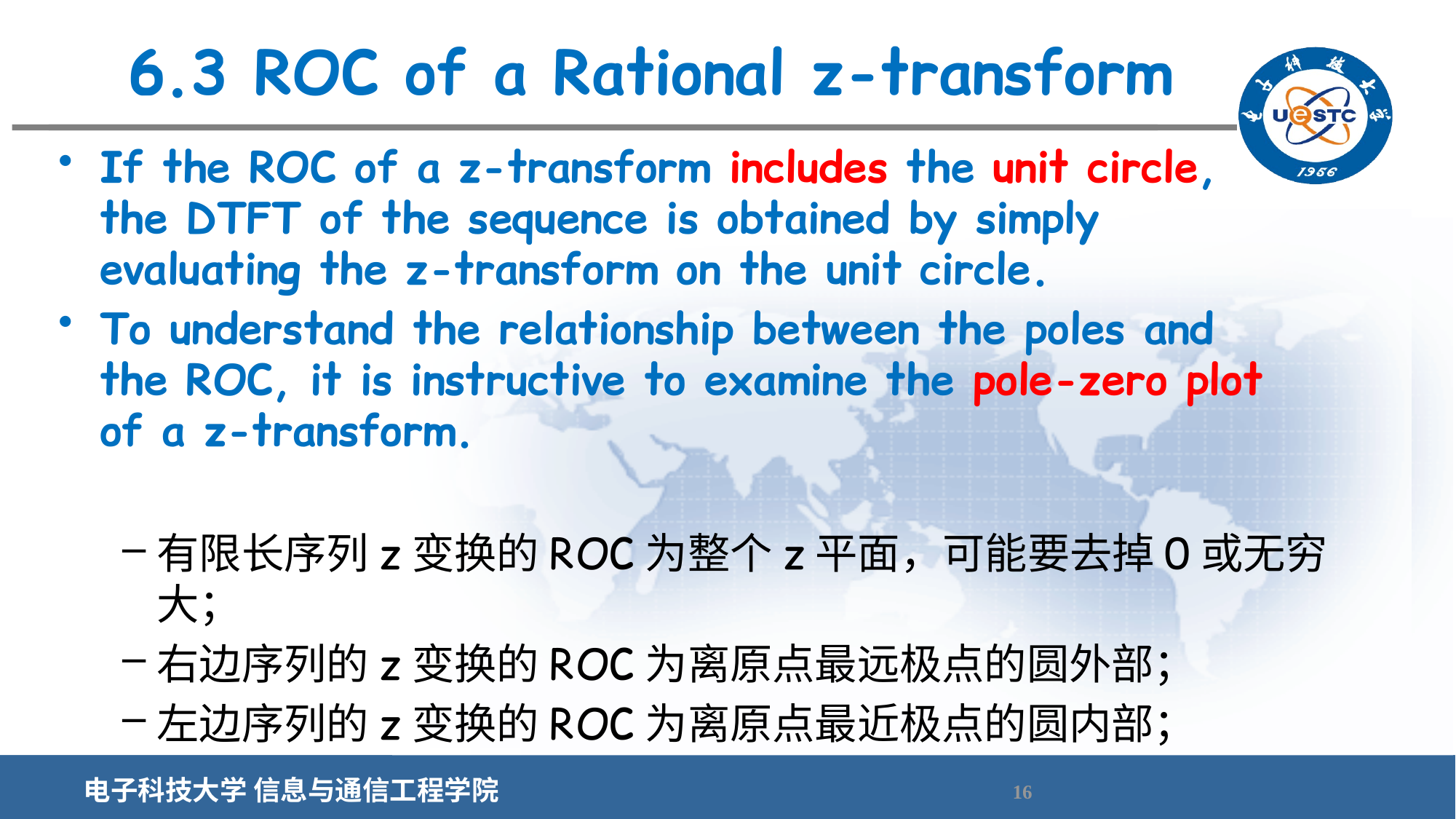

# 6.3 ROC of a Rational z-transform
If the ROC of a z-transform includes the unit circle, the DTFT of the sequence is obtained by simply evaluating the z-transform on the unit circle.
To understand the relationship between the poles and the ROC, it is instructive to examine the pole-zero plot of a z-transform.
有限长序列z变换的ROC为整个z平面，可能要去掉0或无穷大；
右边序列的z变换的ROC为离原点最远极点的圆外部；
左边序列的z变换的ROC为离原点最近极点的圆内部；